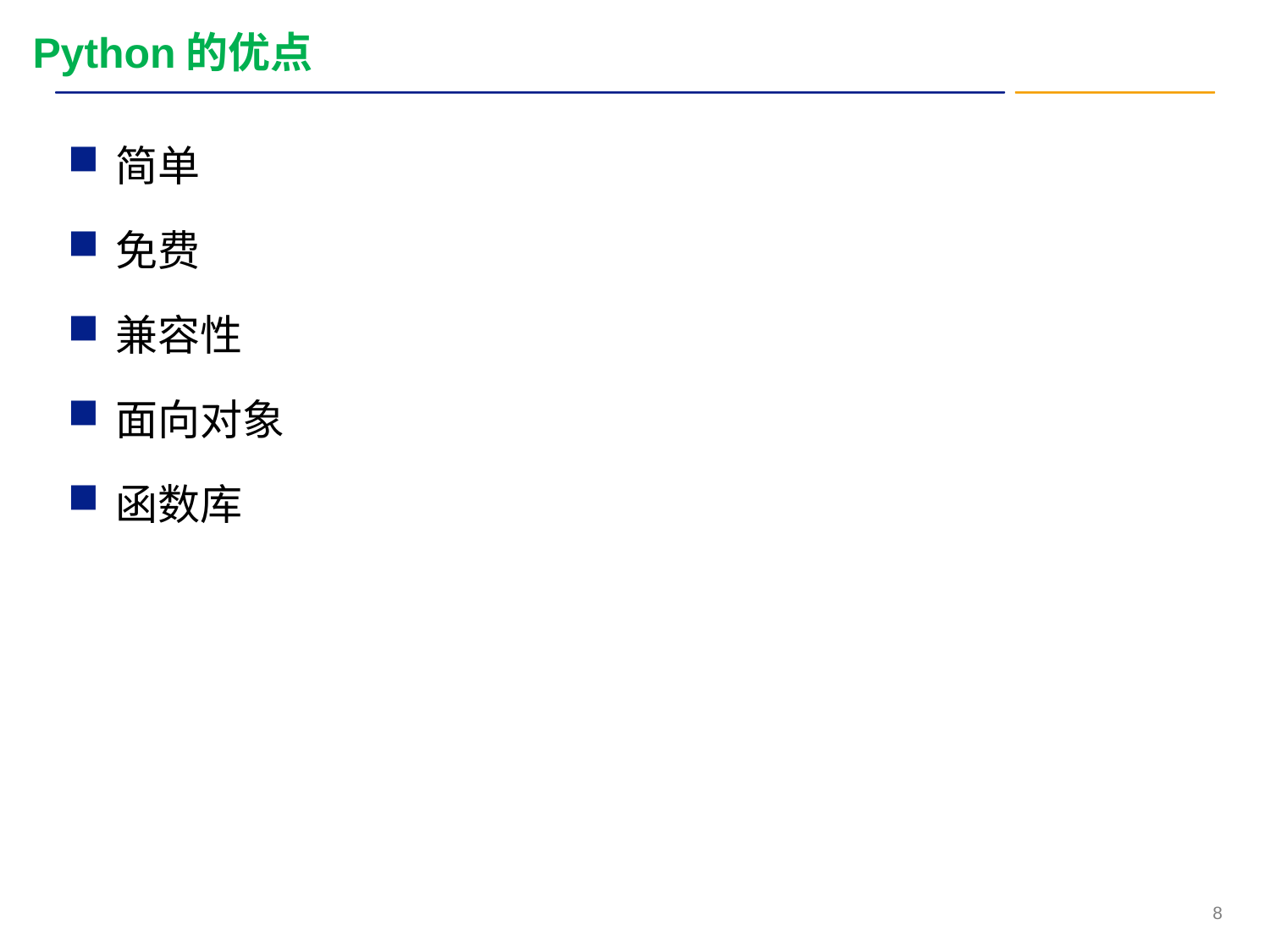

# Python的优点
简单
免费
兼容性
面向对象
函数库